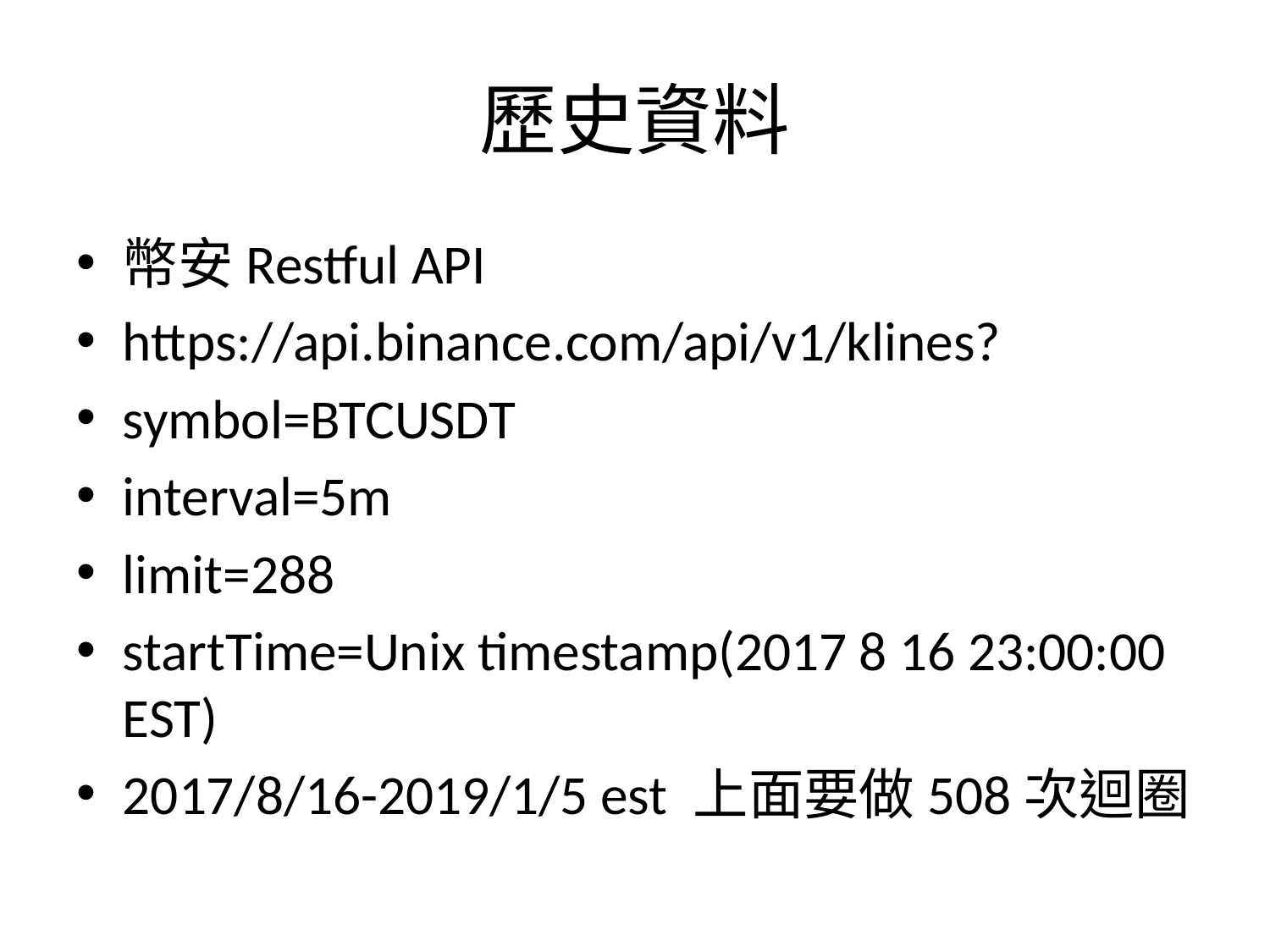

# 歷史資料
幣安Restful API
https://api.binance.com/api/v1/klines?
symbol=BTCUSDT
interval=5m
limit=288
startTime=Unix timestamp(2017 8 16 23:00:00 EST)
2017/8/16-2019/1/5 est 上面要做508次迴圈